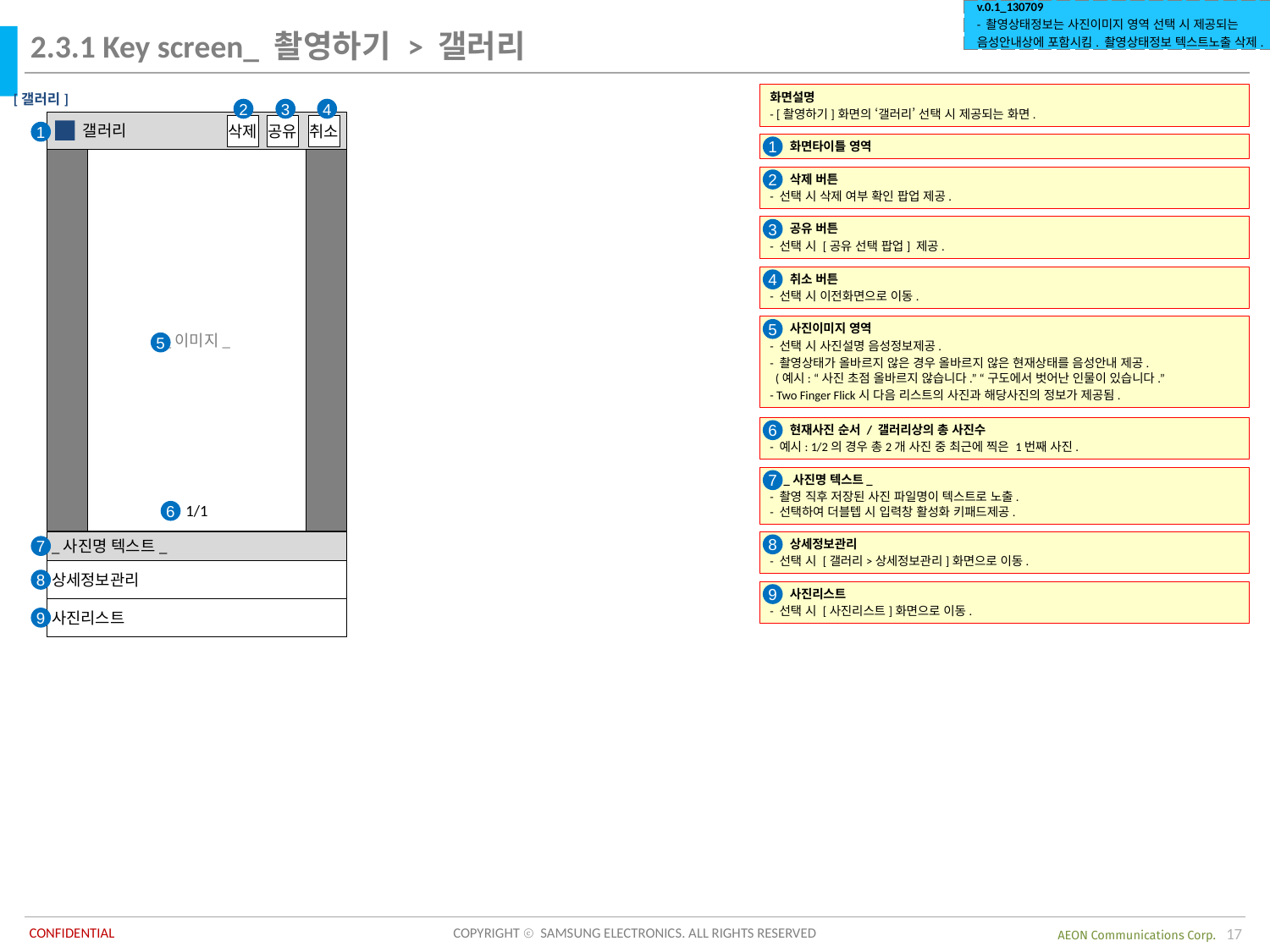

| v.0.1\_130709 - 촬영상태정보는 사진이미지 영역 선택 시 제공되는 음성안내상에 포함시킴. 촬영상태정보 텍스트노출 삭제. |
| --- |
2.3.1 Key screen_ 촬영하기 > 갤러리
화면설명
- [촬영하기]화면의 ‘갤러리’ 선택 시 제공되는 화면.
[갤러리]
2
3
4

         갤러리

삭제
공유
취소

_이미지_
1/1
_사진명 텍스트_
상세정보관리
사진리스트
1
     화면타이틀 영역
1
     삭제 버튼
- 선택 시 삭제 여부 확인 팝업 제공.
2
     공유 버튼
- 선택 시 [공유 선택 팝업] 제공.
3
     취소 버튼
- 선택 시 이전화면으로 이동.
4
     사진이미지 영역
- 선택 시 사진설명 음성정보제공.
- 촬영상태가 올바르지 않은 경우 올바르지 않은 현재상태를 음성안내 제공.
  (예시: “사진 초점 올바르지 않습니다.” “구도에서 벗어난 인물이 있습니다.”
- Two Finger Flick시 다음 리스트의 사진과 해당사진의 정보가 제공됨.
5
5
     현재사진 순서 / 갤러리상의 총 사진수
- 예시: 1/2의 경우 총2개 사진 중 최근에 찍은 1번째 사진.
6
     _사진명 텍스트_
- 촬영 직후 저장된 사진 파일명이 텍스트로 노출.
- 선택하여 더블텝 시 입력창 활성화 키패드제공.
7
6
     상세정보관리
- 선택 시 [갤러리>상세정보관리]화면으로 이동.
8
7
8
     사진리스트
- 선택 시 [사진리스트]화면으로 이동.
9
9
17